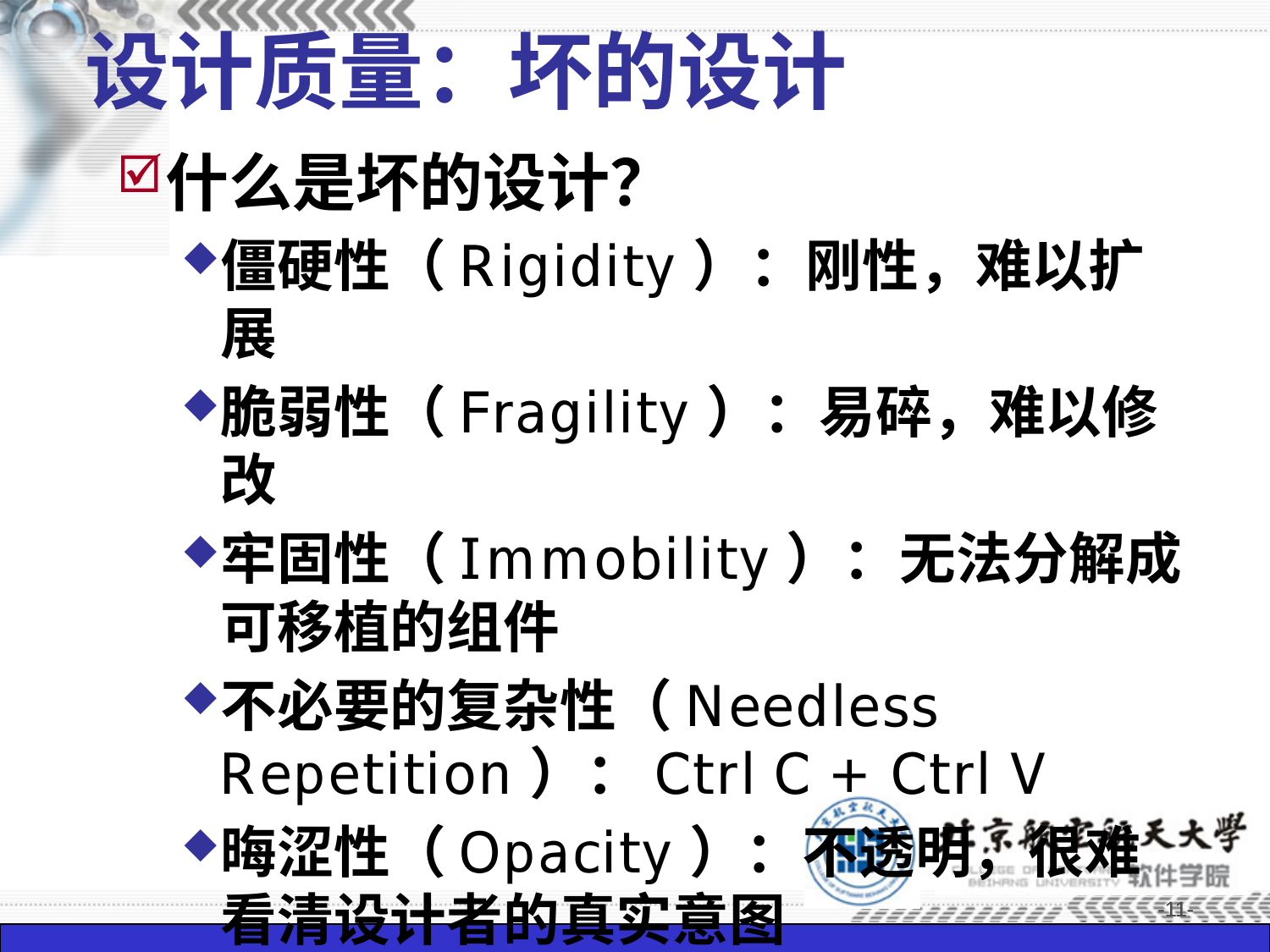

设计质量：坏的设计
什么是坏的设计？
僵硬性（Rigidity）：刚性，难以扩展
脆弱性（Fragility）：易碎，难以修改
牢固性（Immobility）：无法分解成可移植的组件
不必要的复杂性（Needless Repetition）：Ctrl C + Ctrl V
晦涩性（Opacity）：不透明，很难看清设计者的真实意图
-11-
-11-